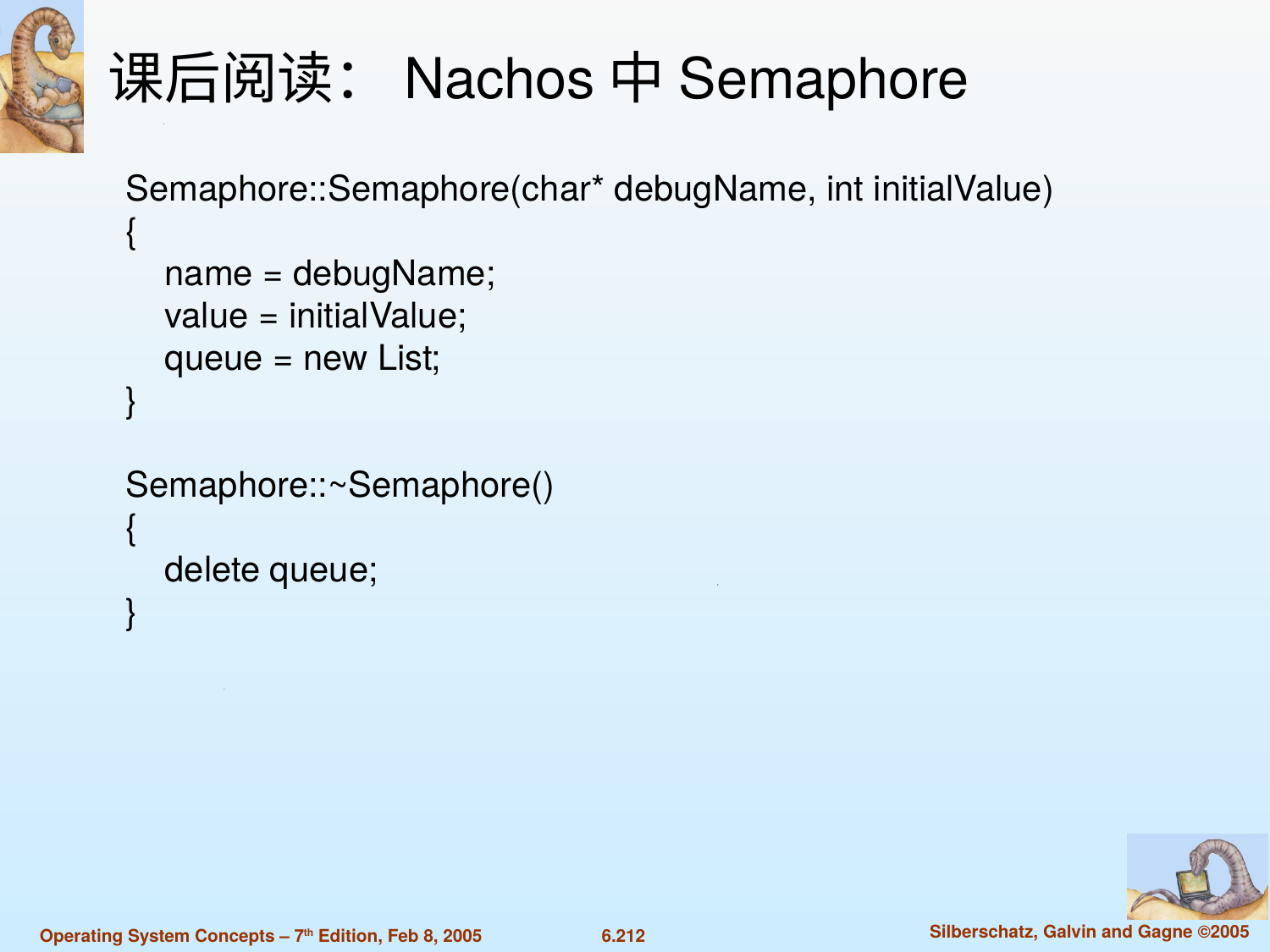

课后阅读：Nachos中Semaphore
Semaphore::Semaphore(char* debugName, int initialValue)
{
    name = debugName;
    value = initialValue;
    queue = new List;
}

Semaphore::~Semaphore()
{
    delete queue;
}